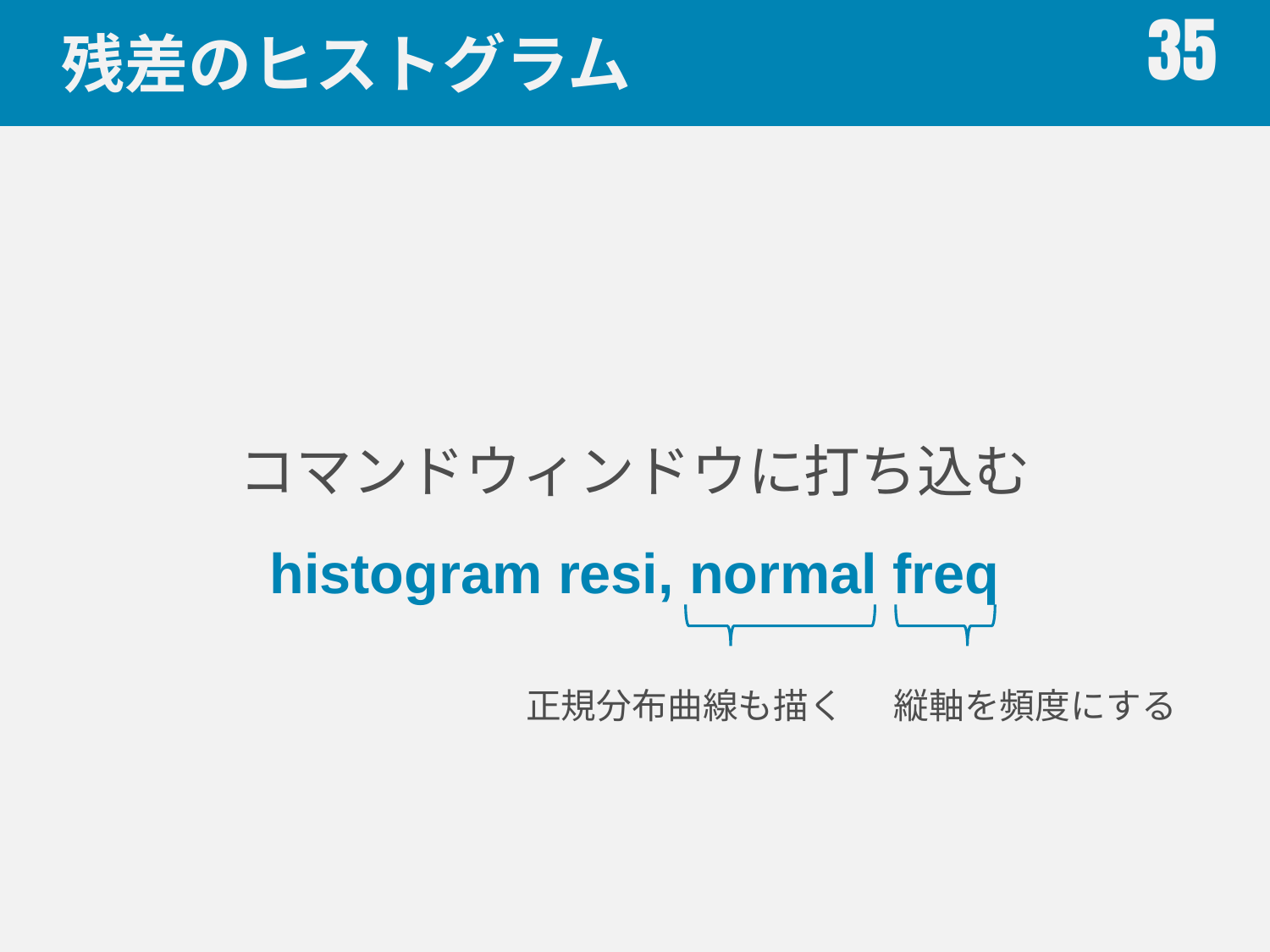

# 残差のヒストグラム
 35
コマンドウィンドウに打ち込む
histogram resi, normal freq

正規分布曲線も描く

縦軸を頻度にする